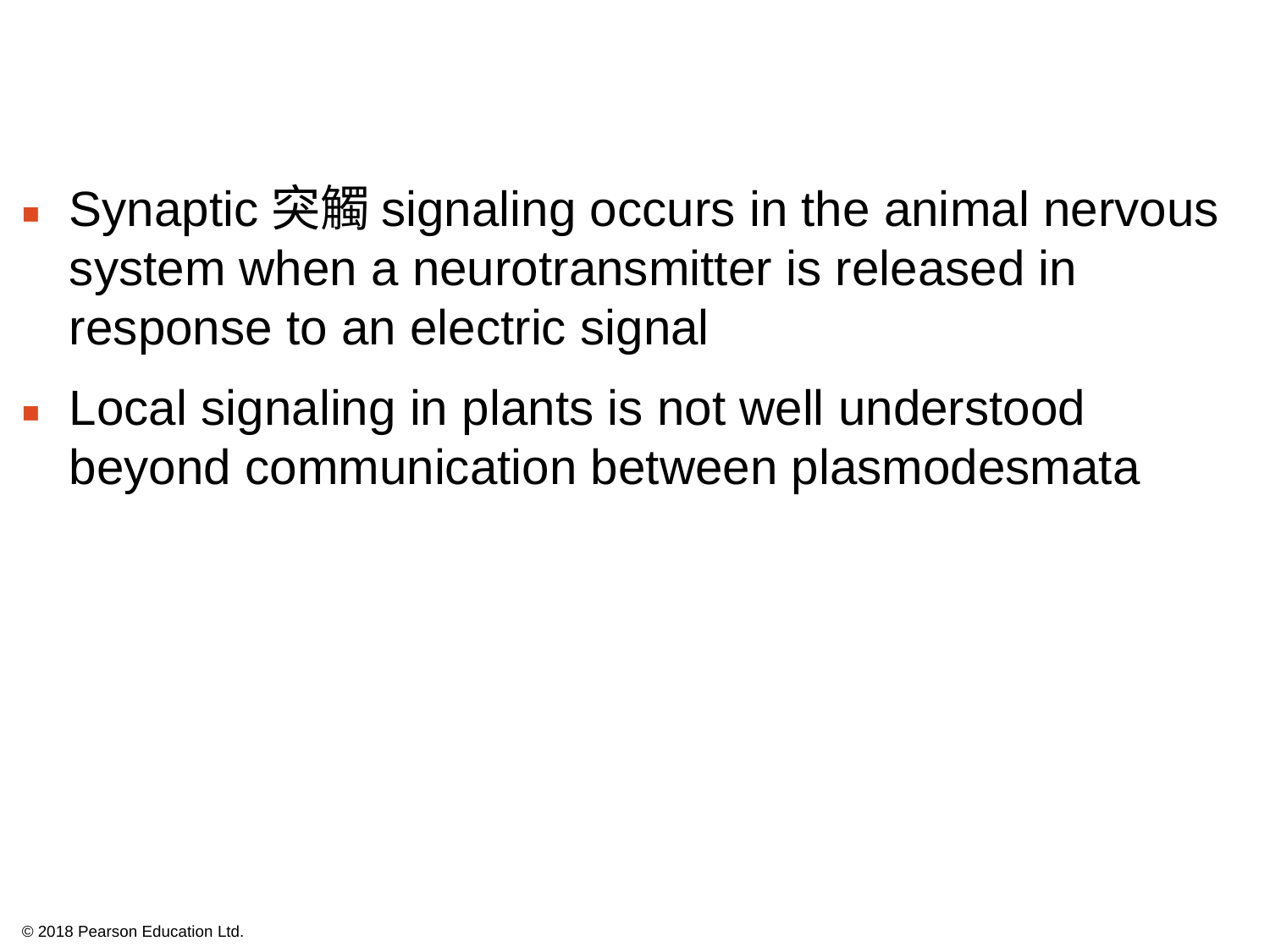

Synaptic突觸signaling occurs in the animal nervous system when a neurotransmitter is released in response to an electric signal
Local signaling in plants is not well understood beyond communication between plasmodesmata
© 2018 Pearson Education Ltd.